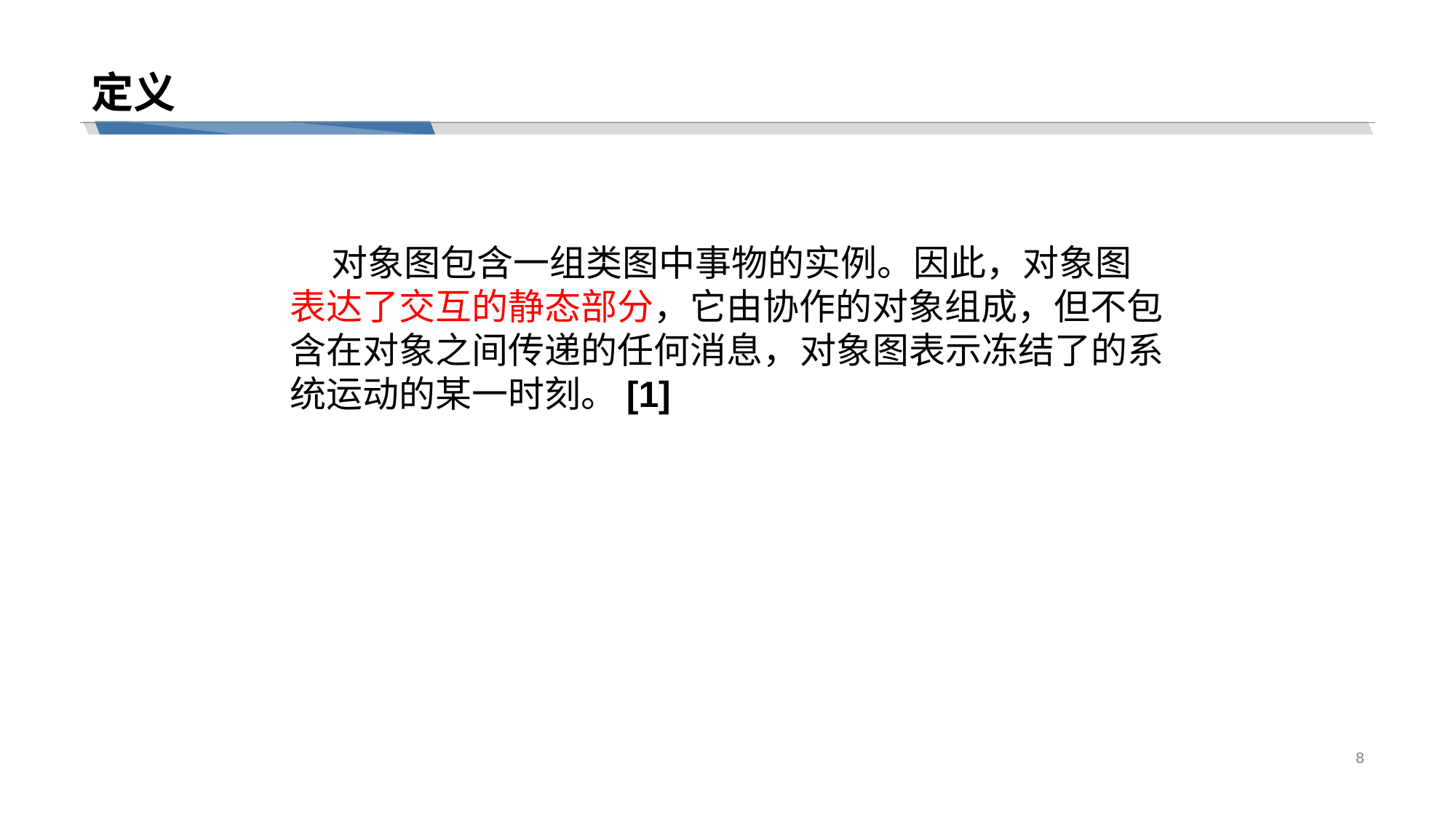

# 定义
    对象图包含一组类图中事物的实例。因此，对象图表达了交互的静态部分，它由协作的对象组成，但不包含在对象之间传递的任何消息，对象图表示冻结了的系统运动的某一时刻。[1]
8